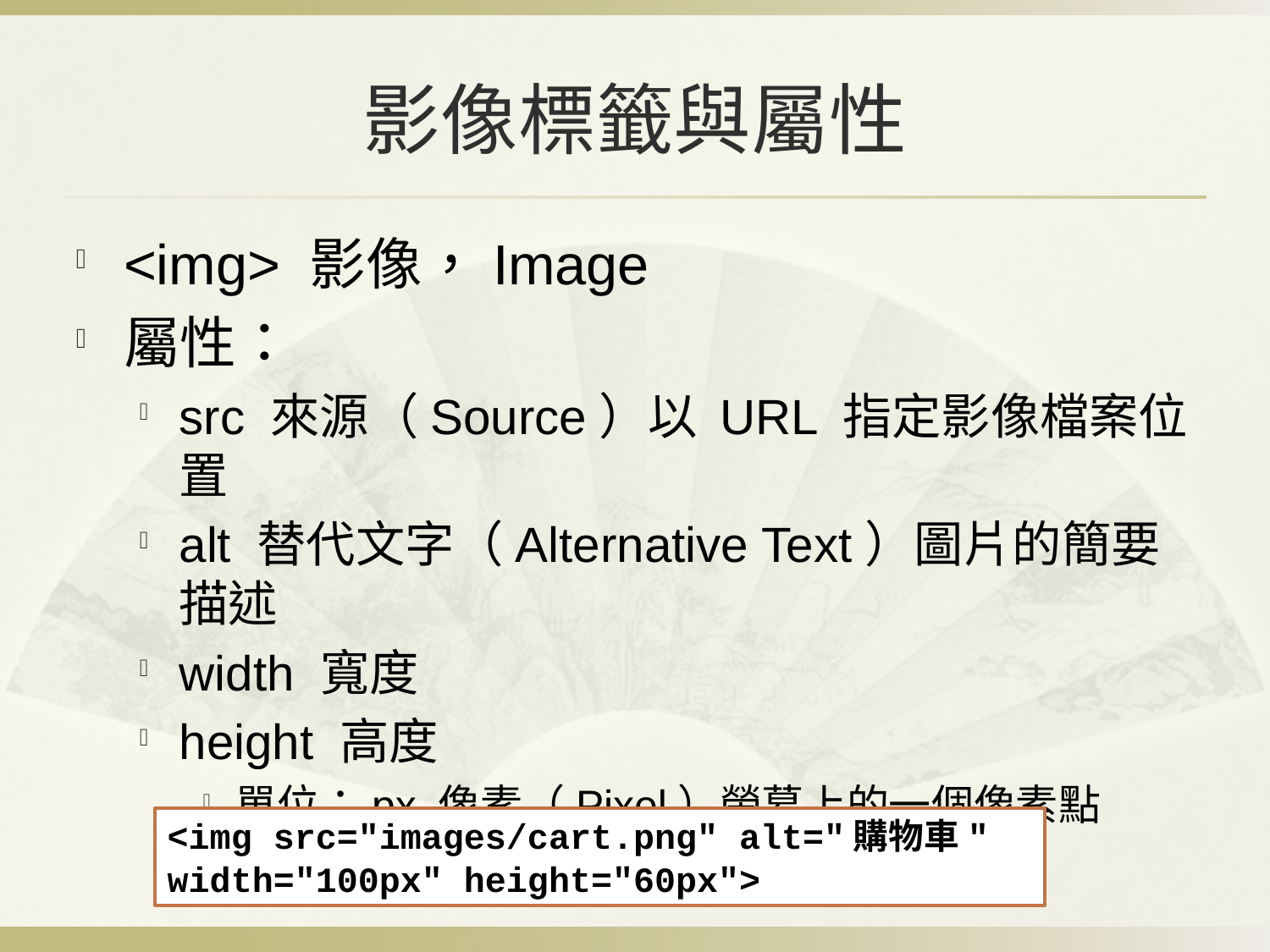

# 影像標籤與屬性
<img> 影像，Image
屬性：
src 來源（Source）以 URL 指定影像檔案位置
alt 替代文字（Alternative Text）圖片的簡要描述
width 寬度
height 高度
單位：px 像素（Pixel）螢幕上的一個像素點
<img src="images/cart.png" alt="購物車" width="100px" height="60px">